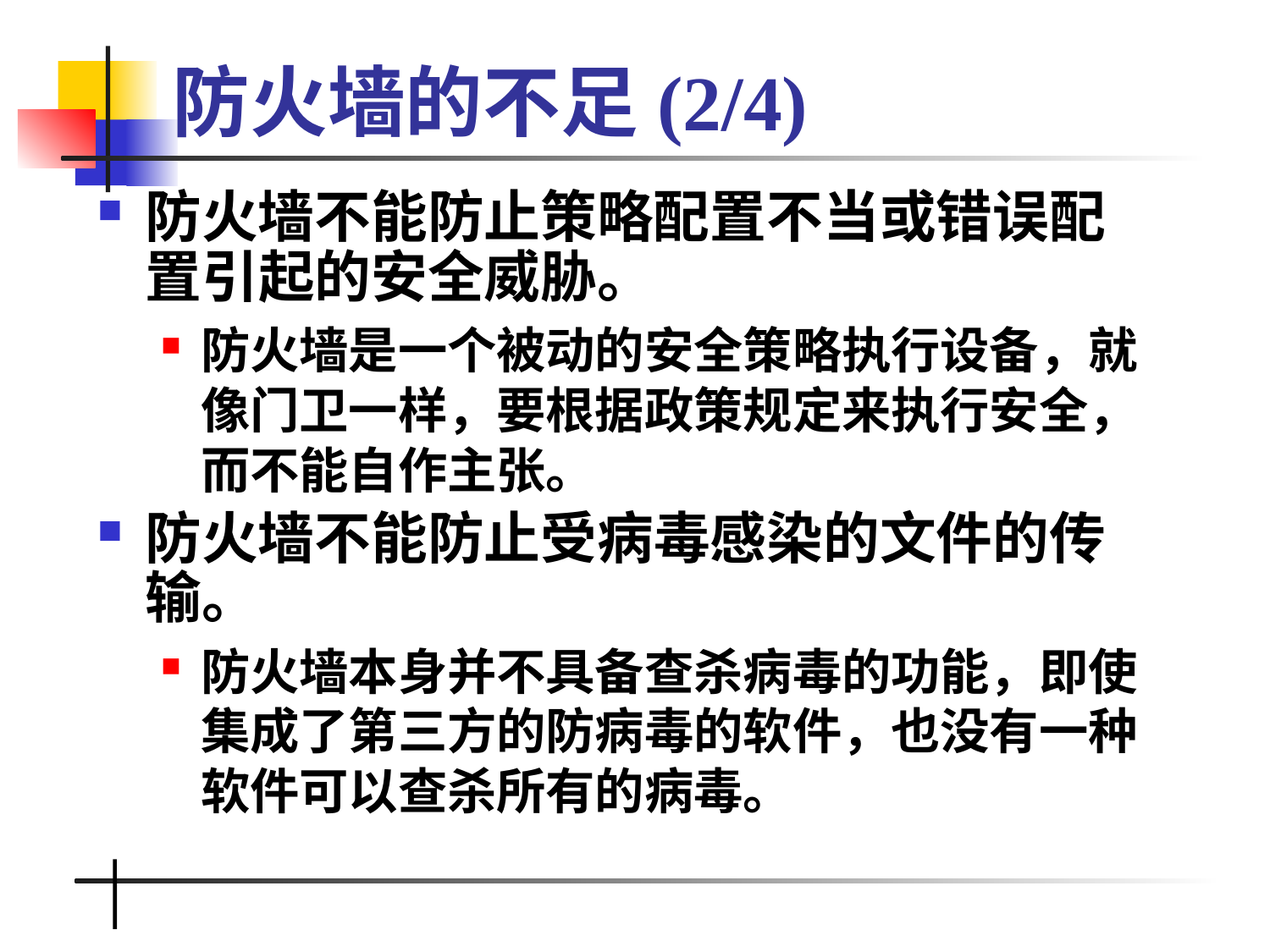

# 防火墙的不足(2/4)
防火墙不能防止策略配置不当或错误配置引起的安全威胁。
防火墙是一个被动的安全策略执行设备，就像门卫一样，要根据政策规定来执行安全，而不能自作主张。
防火墙不能防止受病毒感染的文件的传输。
防火墙本身并不具备查杀病毒的功能，即使集成了第三方的防病毒的软件，也没有一种软件可以查杀所有的病毒。